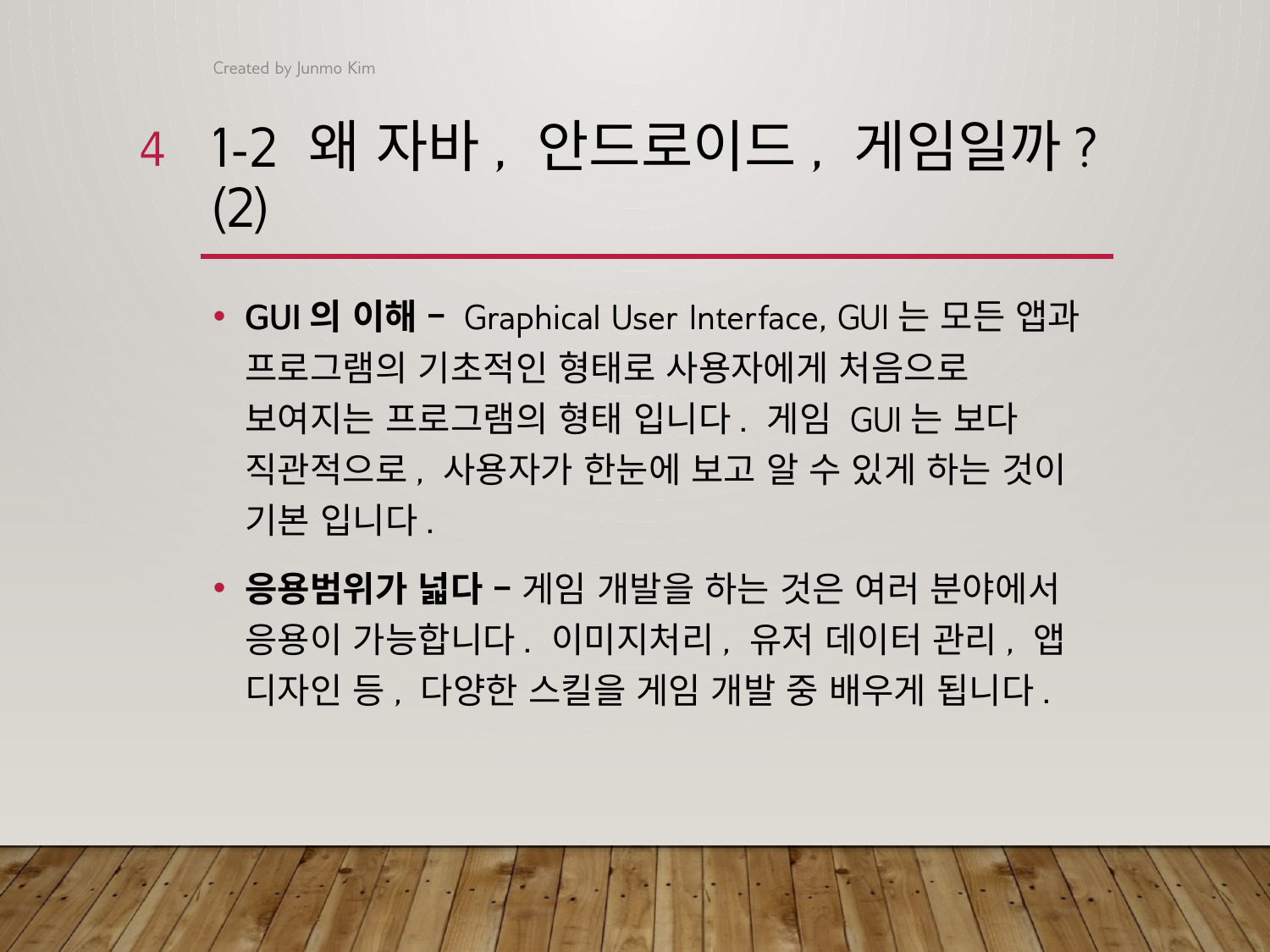

Created by Junmo Kim
4
# 1-2 왜 자바, 안드로이드, 게임일까? (2)
GUI의 이해 – Graphical User Interface, GUI는 모든 앱과 프로그램의 기초적인 형태로 사용자에게 처음으로 보여지는 프로그램의 형태 입니다. 게임 GUI는 보다 직관적으로, 사용자가 한눈에 보고 알 수 있게 하는 것이 기본 입니다.
응용범위가 넓다 – 게임 개발을 하는 것은 여러 분야에서 응용이 가능합니다. 이미지처리, 유저 데이터 관리, 앱 디자인 등, 다양한 스킬을 게임 개발 중 배우게 됩니다.